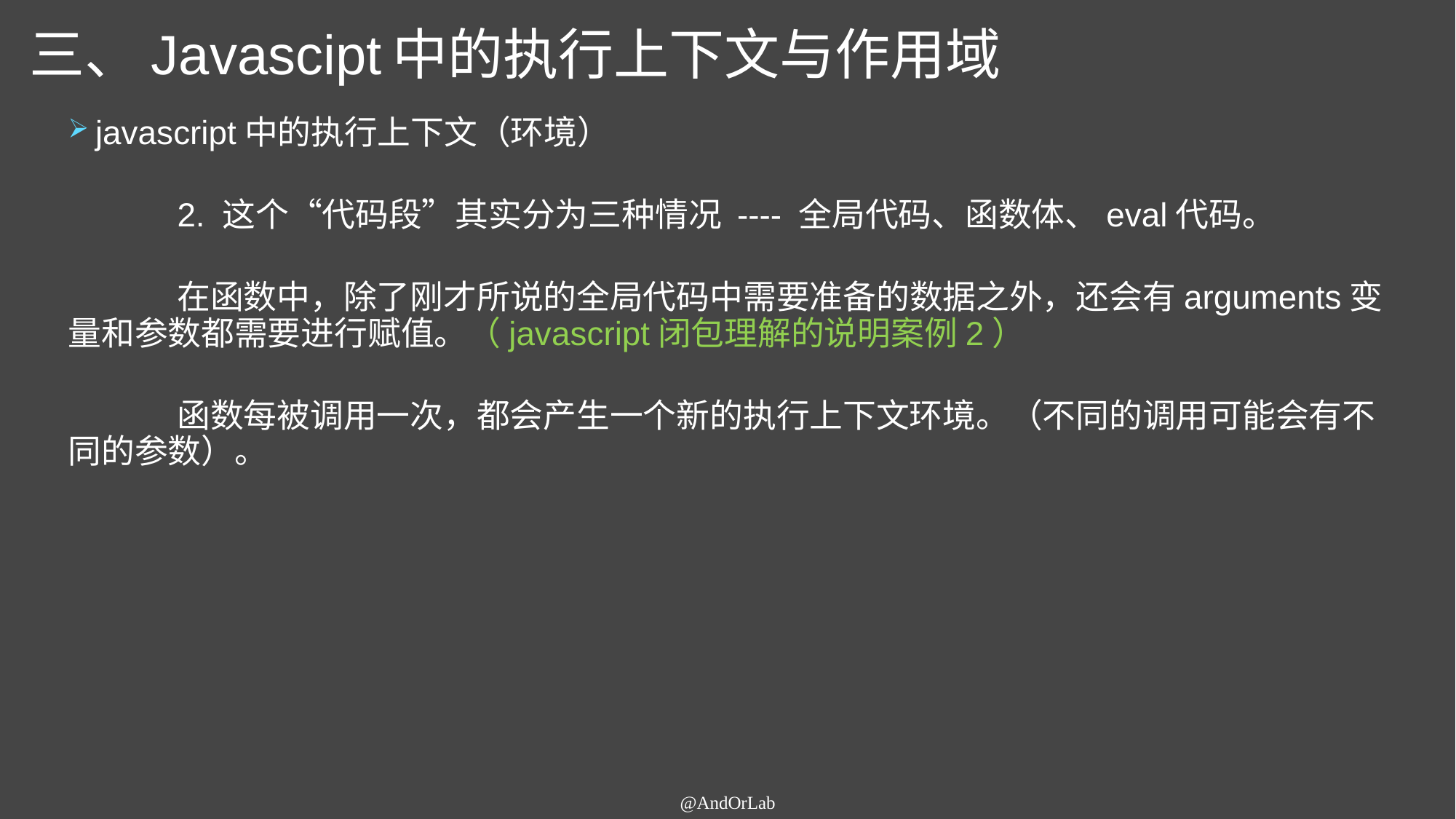

# 三、Javascipt中的执行上下文与作用域
javascript中的执行上下文（环境）

	2. 这个“代码段”其实分为三种情况 ---- 全局代码、函数体、eval代码。

	在函数中，除了刚才所说的全局代码中需要准备的数据之外，还会有arguments变量和参数都需要进行赋值。（javascript闭包理解的说明案例2）

	函数每被调用一次，都会产生一个新的执行上下文环境。（不同的调用可能会有不同的参数）。

@AndOrLab